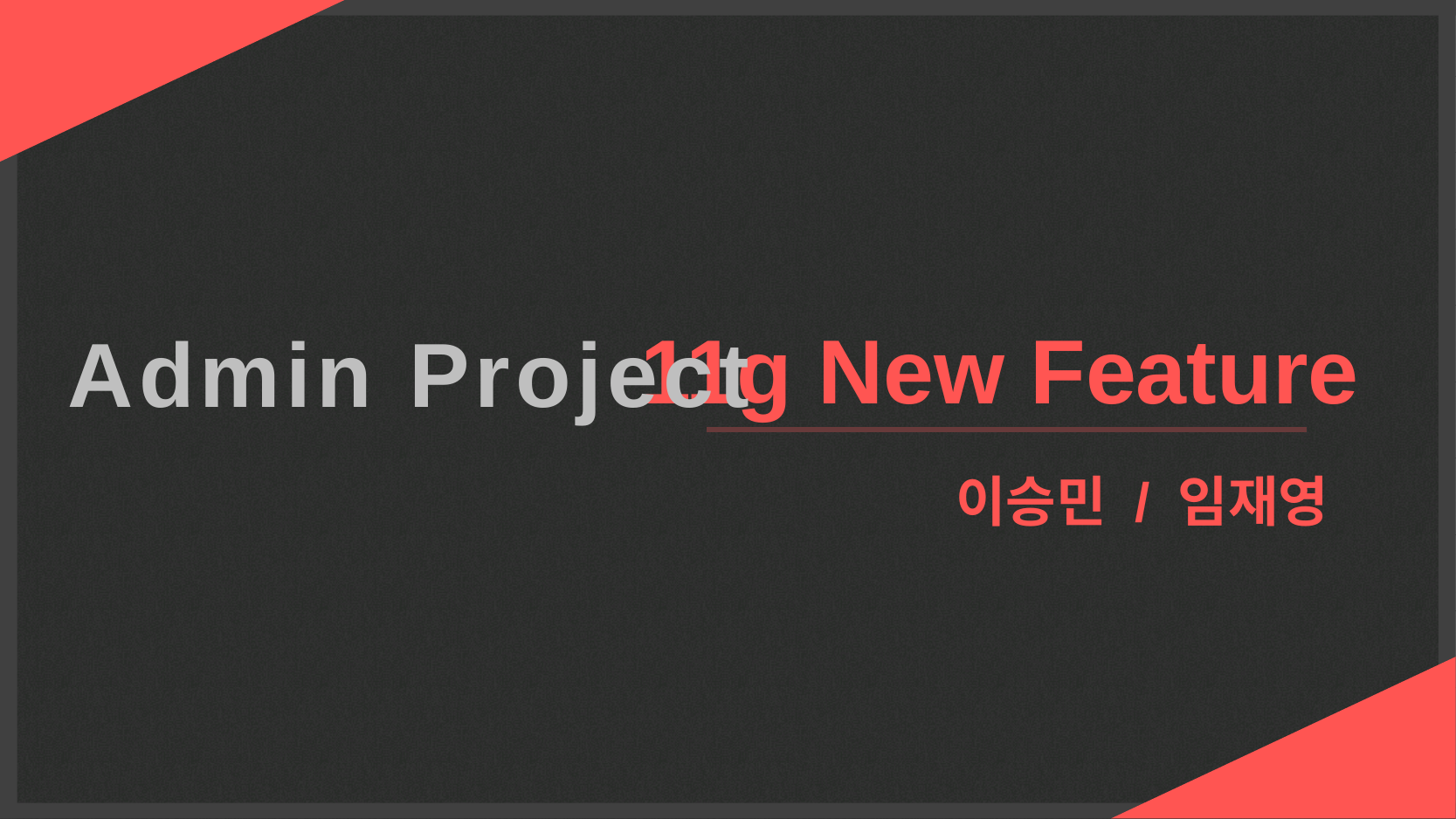

11g New Feature
Admin Project
이승민 / 임재영